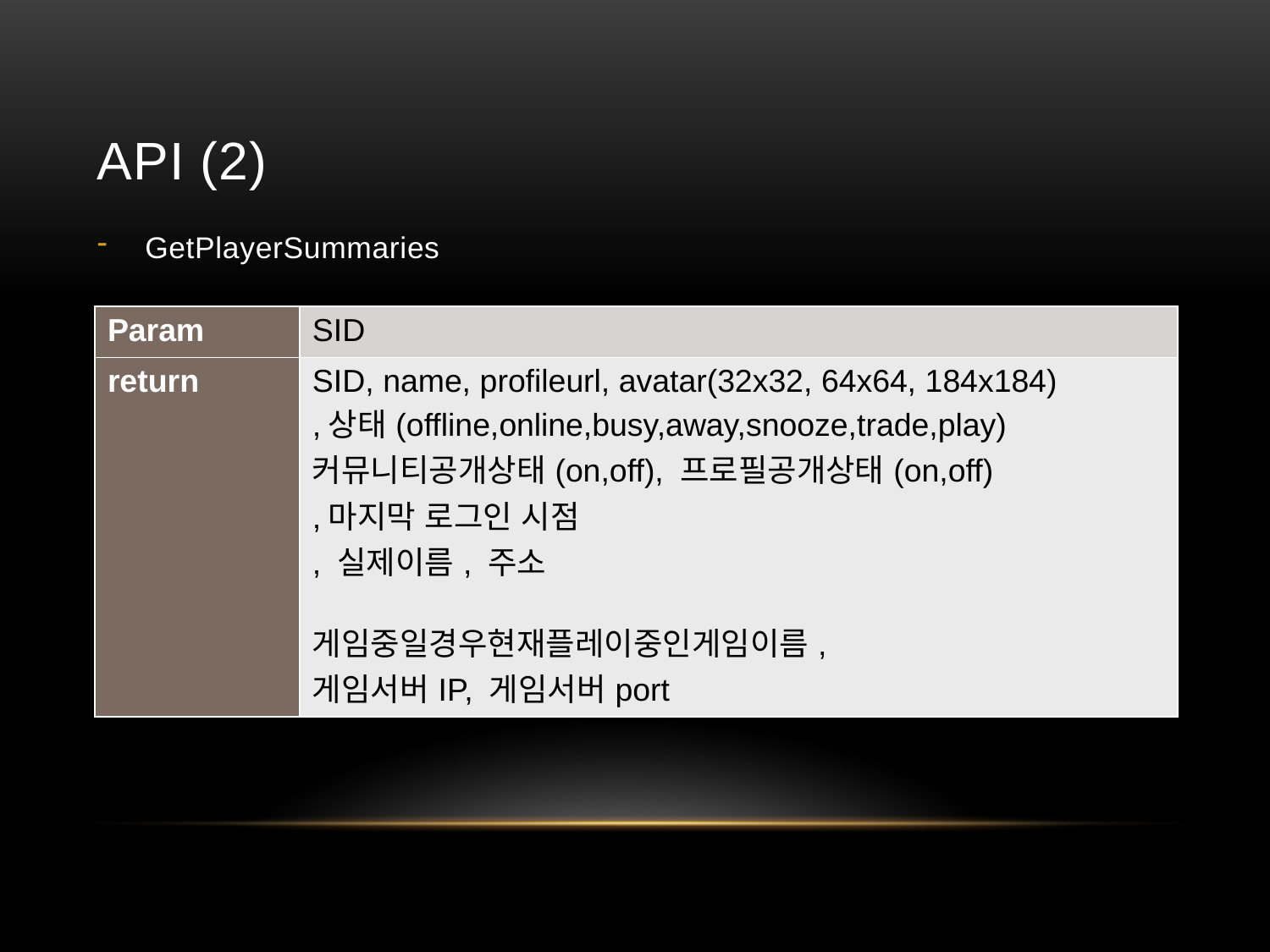

# Api (2)
GetPlayerSummaries
| Param | SID |
| --- | --- |
| return | SID, name, profileurl, avatar(32x32, 64x64, 184x184) ,상태(offline,online,busy,away,snooze,trade,play) 커뮤니티공개상태(on,off), 프로필공개상태(on,off) ,마지막 로그인 시점 , 실제이름, 주소 게임중일경우현재플레이중인게임이름, 게임서버IP, 게임서버port |